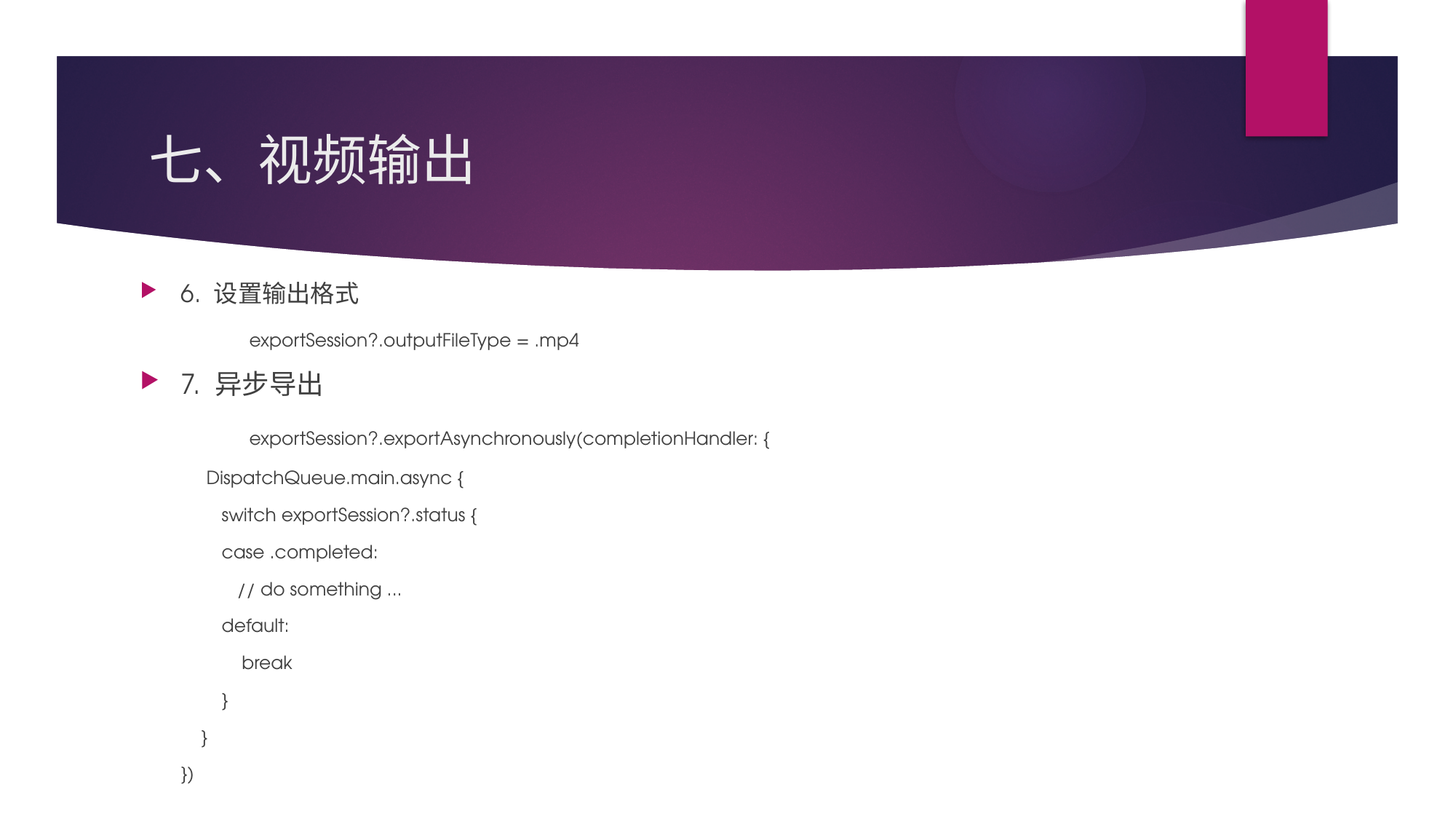

# 七、视频输出
6. 设置输出格式
	exportSession?.outputFileType = .mp4
7. 异步导出
	exportSession?.exportAsynchronously(completionHandler: {
             DispatchQueue.main.async {
                switch exportSession?.status {
                case .completed:
                   // do something ...
                default:
                    break
                }
            }
        })